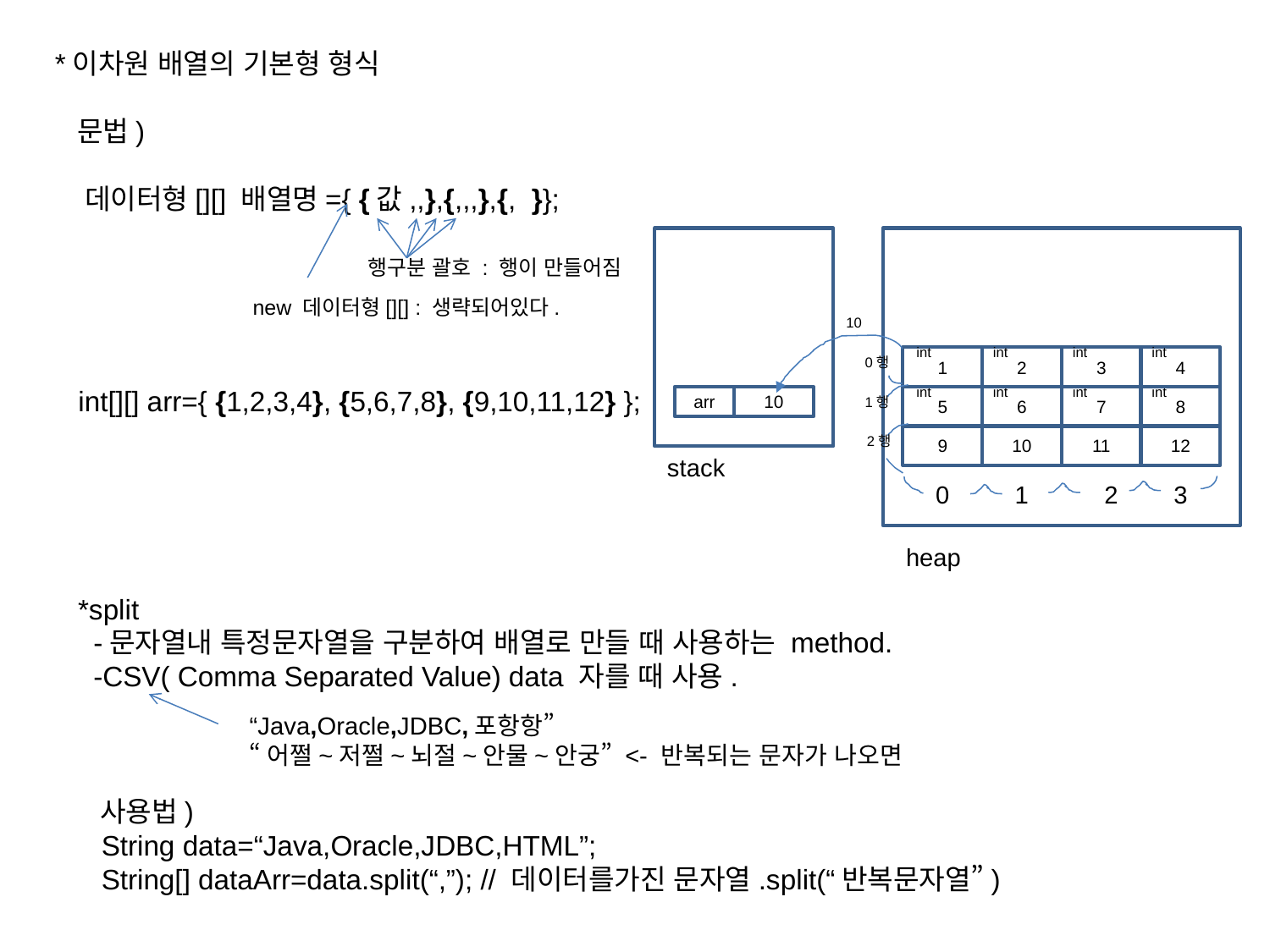

*이차원 배열의 기본형 형식

  문법)

   데이터형[][] 배열명={ {값,,},{,,,},{,  }};

   int[][] arr={ {1,2,3,4}, {5,6,7,8}, {9,10,11,12} };

행구분 괄호 : 행이 만들어짐
new 데이터형[][] : 생략되어있다.
10

int
int
int
int
0행
1
2
3
4

int
int
int
int

arr
10
1행
5
6
7
8

9
10
11
12
2행
stack

0
1
2
3

heap
*split
  -문자열내 특정문자열을 구분하여 배열로 만들 때 사용하는 method.
  -CSV( Comma Separated Value) data 자를 때 사용.

  사용법)
   String data=“Java,Oracle,JDBC,HTML”;
   String[] dataArr=data.split(“,”); // 데이터를가진 문자열.split(“반복문자열”)
“Java,Oracle,JDBC,포항항”
“어쩔~저쩔~뇌절~안물~안궁” <- 반복되는 문자가 나오면